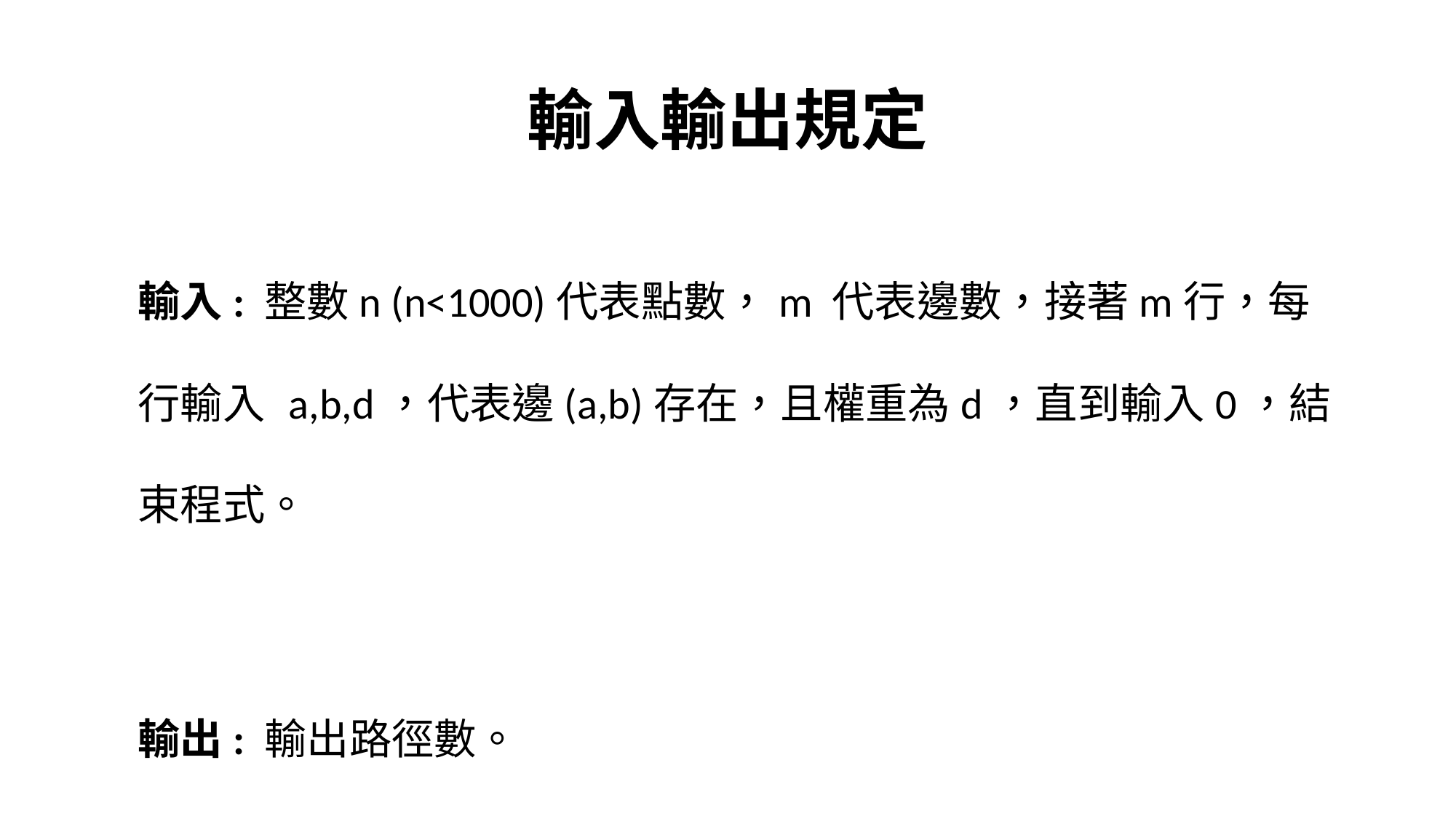

# 輸入輸出規定
輸入: 整數n (n<1000)代表點數，m 代表邊數，接著m行，每行輸入 a,b,d，代表邊(a,b)存在，且權重為d，直到輸入0，結束程式。

輸出: 輸出路徑數。